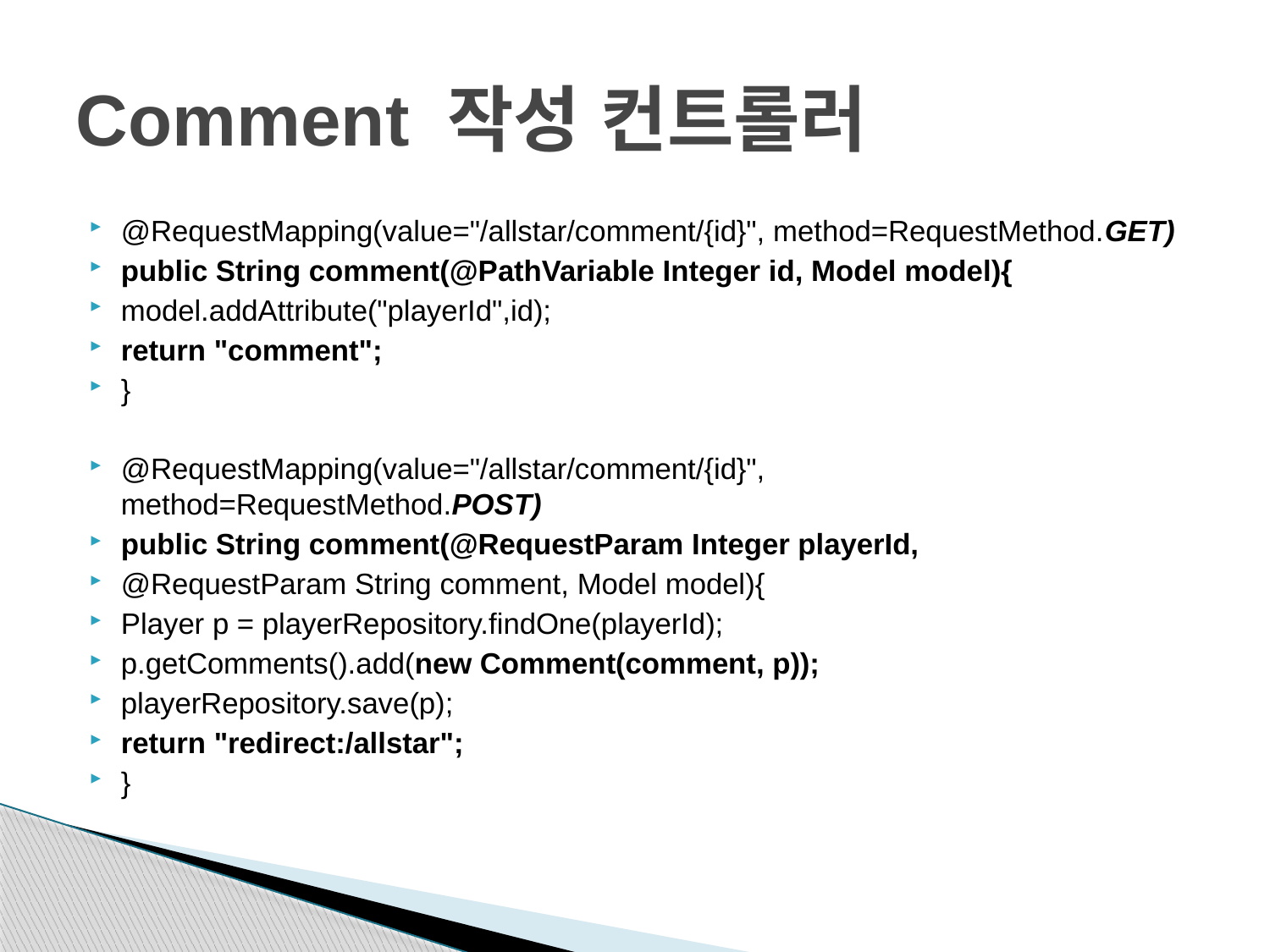

# Comment 작성 컨트롤러
@RequestMapping(value="/allstar/comment/{id}", method=RequestMethod.GET)
public String comment(@PathVariable Integer id, Model model){
model.addAttribute("playerId",id);
return "comment";
}

@RequestMapping(value="/allstar/comment/{id}", method=RequestMethod.POST)
public String comment(@RequestParam Integer playerId,
@RequestParam String comment, Model model){
Player p = playerRepository.findOne(playerId);
p.getComments().add(new Comment(comment, p));
playerRepository.save(p);
return "redirect:/allstar";
}